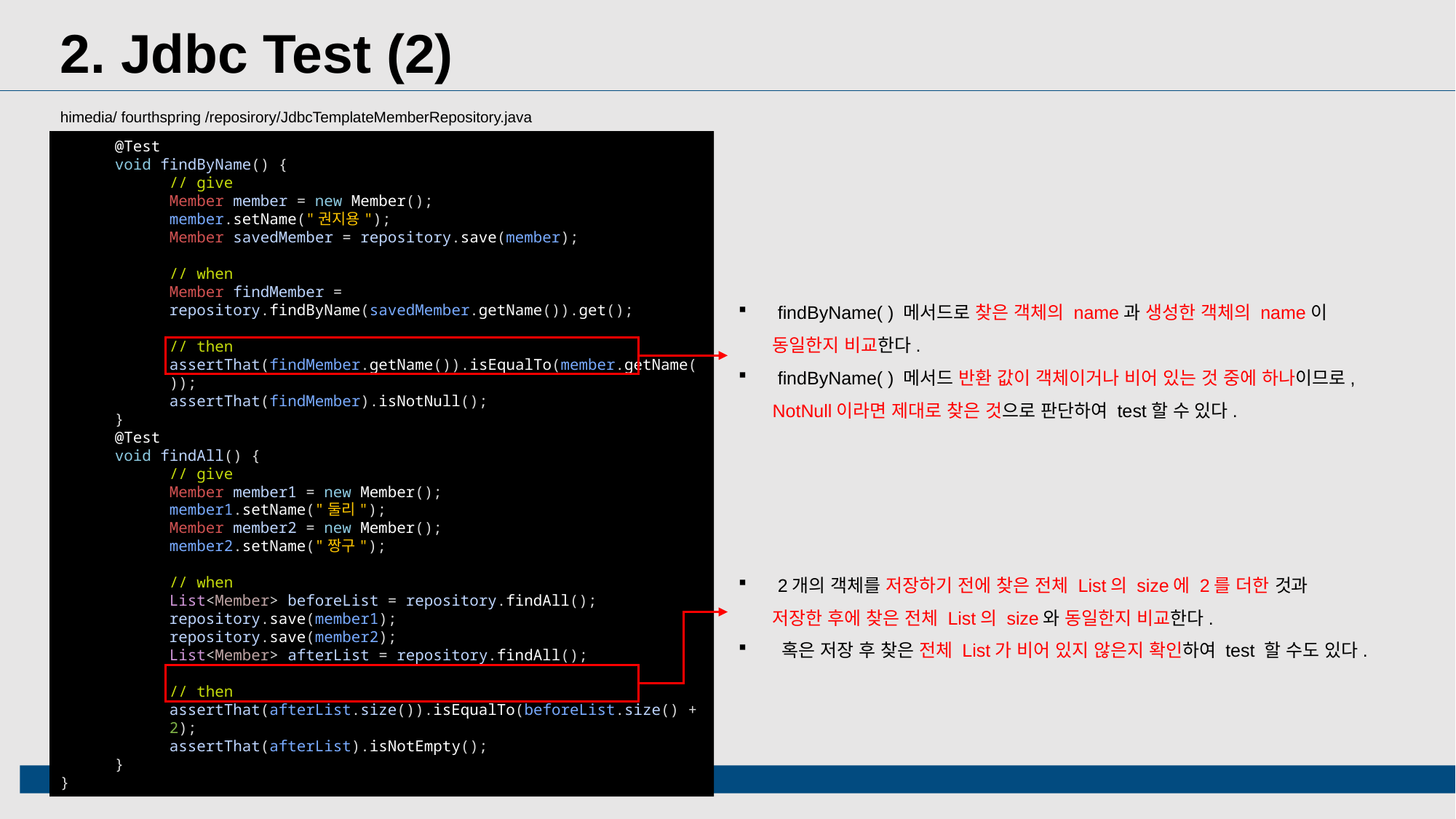

2. Jdbc Test (2)
himedia/ fourthspring /reposirory/JdbcTemplateMemberRepository.java
@Test
void findByName() {
// give
Member member = new Member();
member.setName("권지용");
Member savedMember = repository.save(member);

// when
Member findMember = repository.findByName(savedMember.getName()).get();

// then
assertThat(findMember.getName()).isEqualTo(member.getName());
assertThat(findMember).isNotNull();
}
@Test
void findAll() {
// give
Member member1 = new Member();
member1.setName("둘리");
Member member2 = new Member();
member2.setName("짱구");

// when
List<Member> beforeList = repository.findAll();
repository.save(member1);
repository.save(member2);
List<Member> afterList = repository.findAll();

// then
assertThat(afterList.size()).isEqualTo(beforeList.size() + 2);
assertThat(afterList).isNotEmpty();
}
}
 findByName( ) 메서드로 찾은 객체의 name과 생성한 객체의 name이       동일한지 비교한다.
 findByName( ) 메서드 반환 값이 객체이거나 비어 있는 것 중에 하나이므로, NotNull이라면 제대로 찾은 것으로 판단하여 test할 수 있다.

 2개의 객체를 저장하기 전에 찾은 전체 List의 size에 2를 더한 것과         저장한 후에 찾은 전체 List의 size와 동일한지 비교한다.
 혹은 저장 후 찾은 전체 List가 비어 있지 않은지 확인하여 test 할 수도 있다.